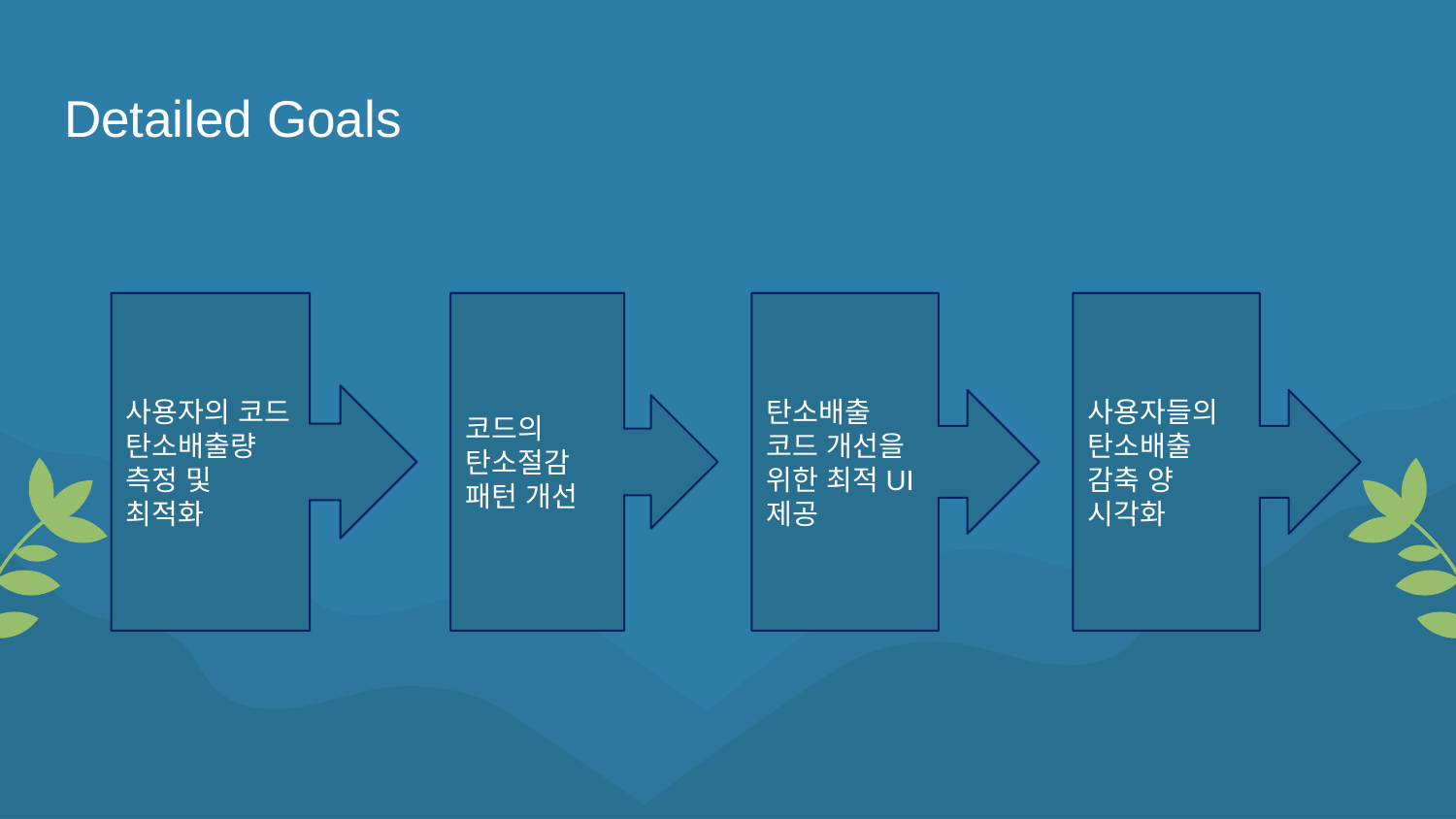

# Detailed Goals
사용자의 코드 탄소배출량 측정 및 최적화
코드의 탄소절감 패턴 개선
탄소배출 코드 개선을 위한 최적UI  제공
사용자들의 탄소배출 감축 양 시각화